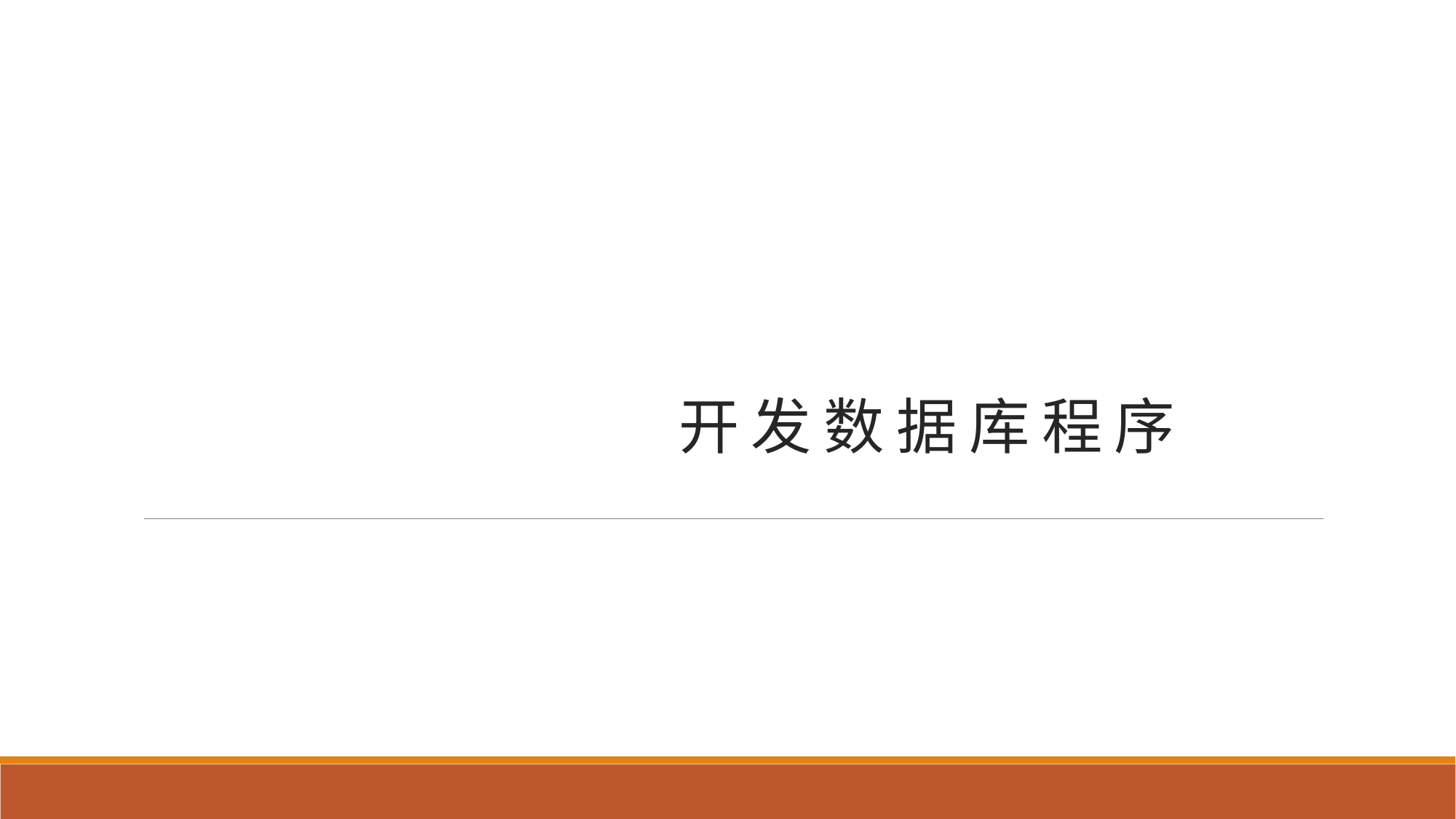

# 开 发 数 据 库 程 序